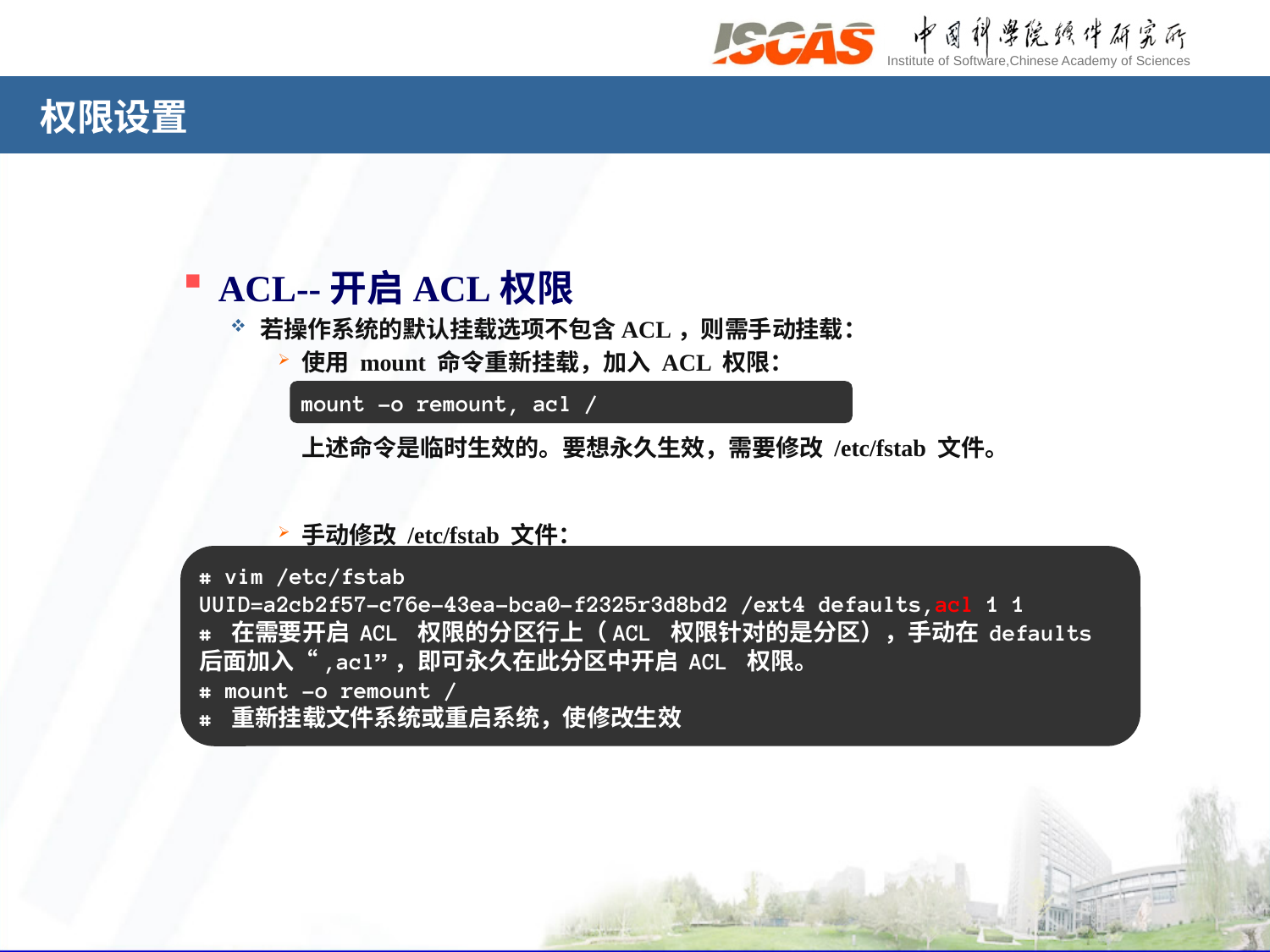

# 权限设置
ACL--开启ACL权限
若操作系统的默认挂载选项不包含ACL，则需手动挂载：
使用 mount 命令重新挂载，加入 ACL 权限：
上述命令是临时生效的。要想永久生效，需要修改 /etc/fstab 文件。

手动修改 /etc/fstab 文件：

mount -o remount, acl /
# vim /etc/fstab
UUID=a2cb2f57-c76e-43ea-bca0-f2325r3d8bd2 /ext4 defaults,acl 1 1
# 在需要开启 ACL 权限的分区行上（ACL 权限针对的是分区），手动在 defaults 后面加入“,acl”，即可永久在此分区中开启 ACL 权限。
# mount -o remount /
# 重新挂载文件系统或重启系统，使修改生效